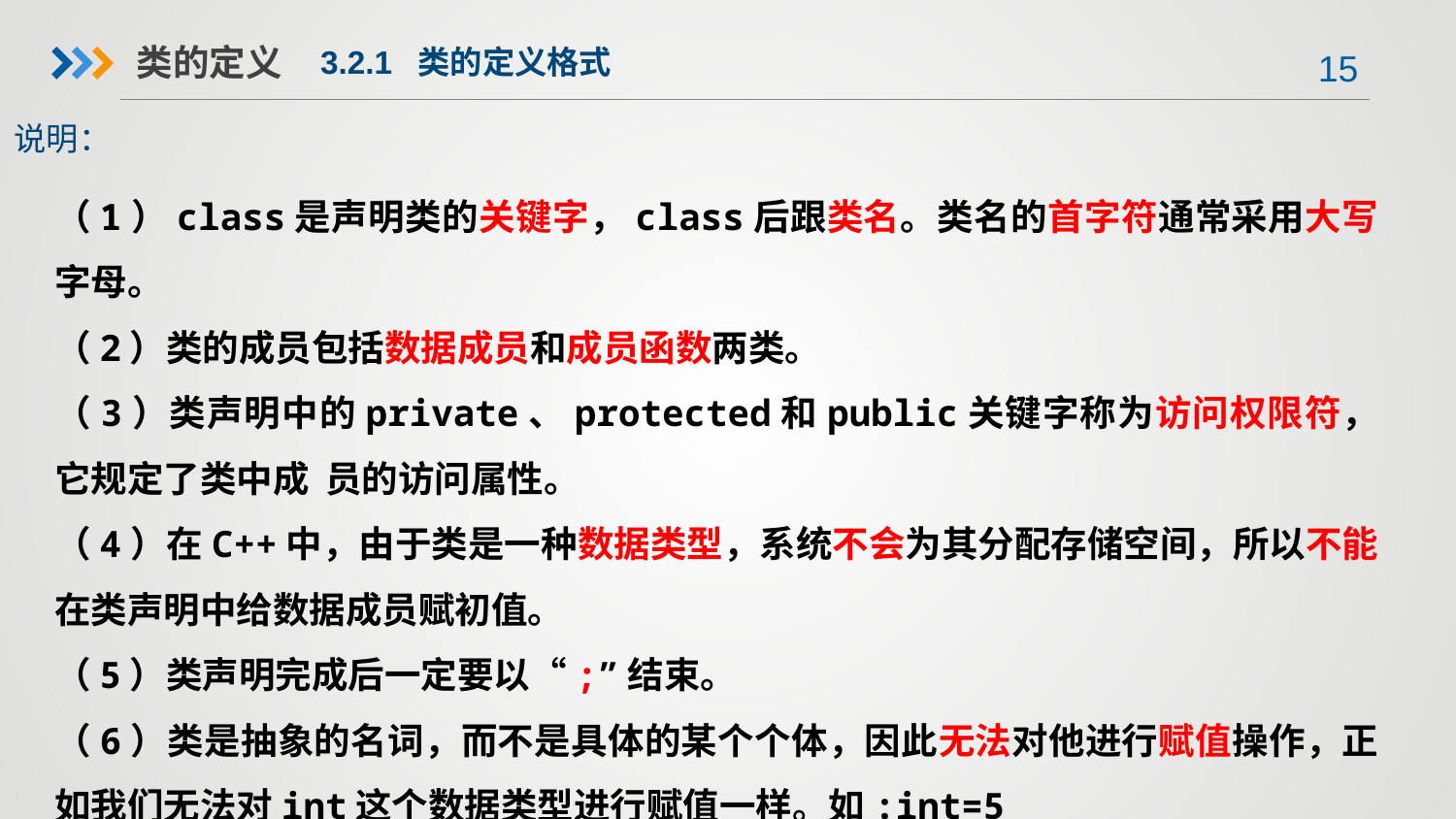

类的定义
3.2.1  类的定义格式
说明：
（1）class是声明类的关键字，class后跟类名。类名的首字符通常采用大写字母。
（2）类的成员包括数据成员和成员函数两类。
（3）类声明中的private、protected和public关键字称为访问权限符，它规定了类中成  员的访问属性。
（4）在C++中，由于类是一种数据类型，系统不会为其分配存储空间，所以不能在类声明中给数据成员赋初值。
（5）类声明完成后一定要以“;”结束。
（6）类是抽象的名词，而不是具体的某个个体，因此无法对他进行赋值操作，正如我们无法对int这个数据类型进行赋值一样。如:int=5